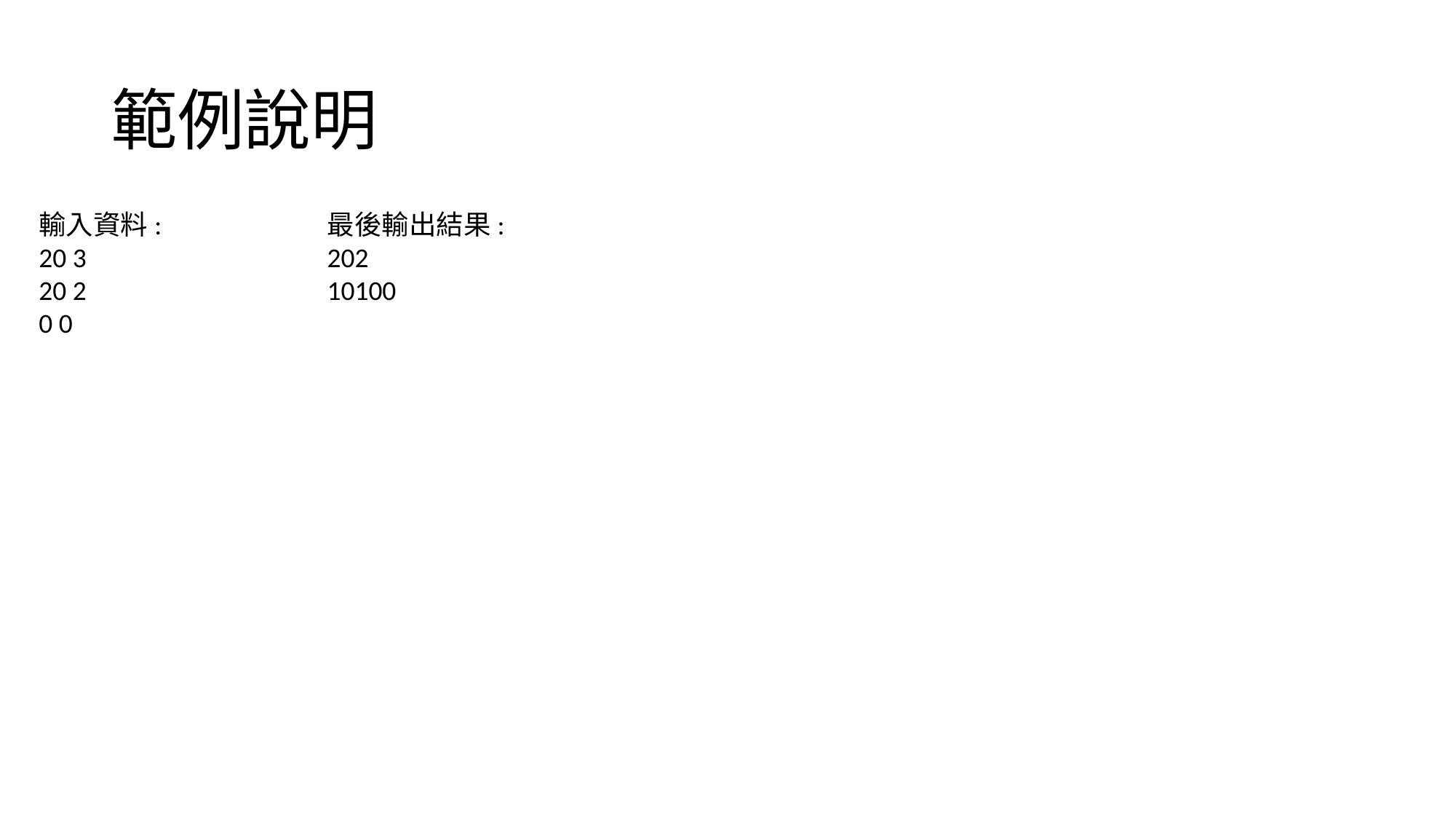

# 範例說明
輸入資料:
20 3
20 2
0 0

最後輸出結果:
202
10100